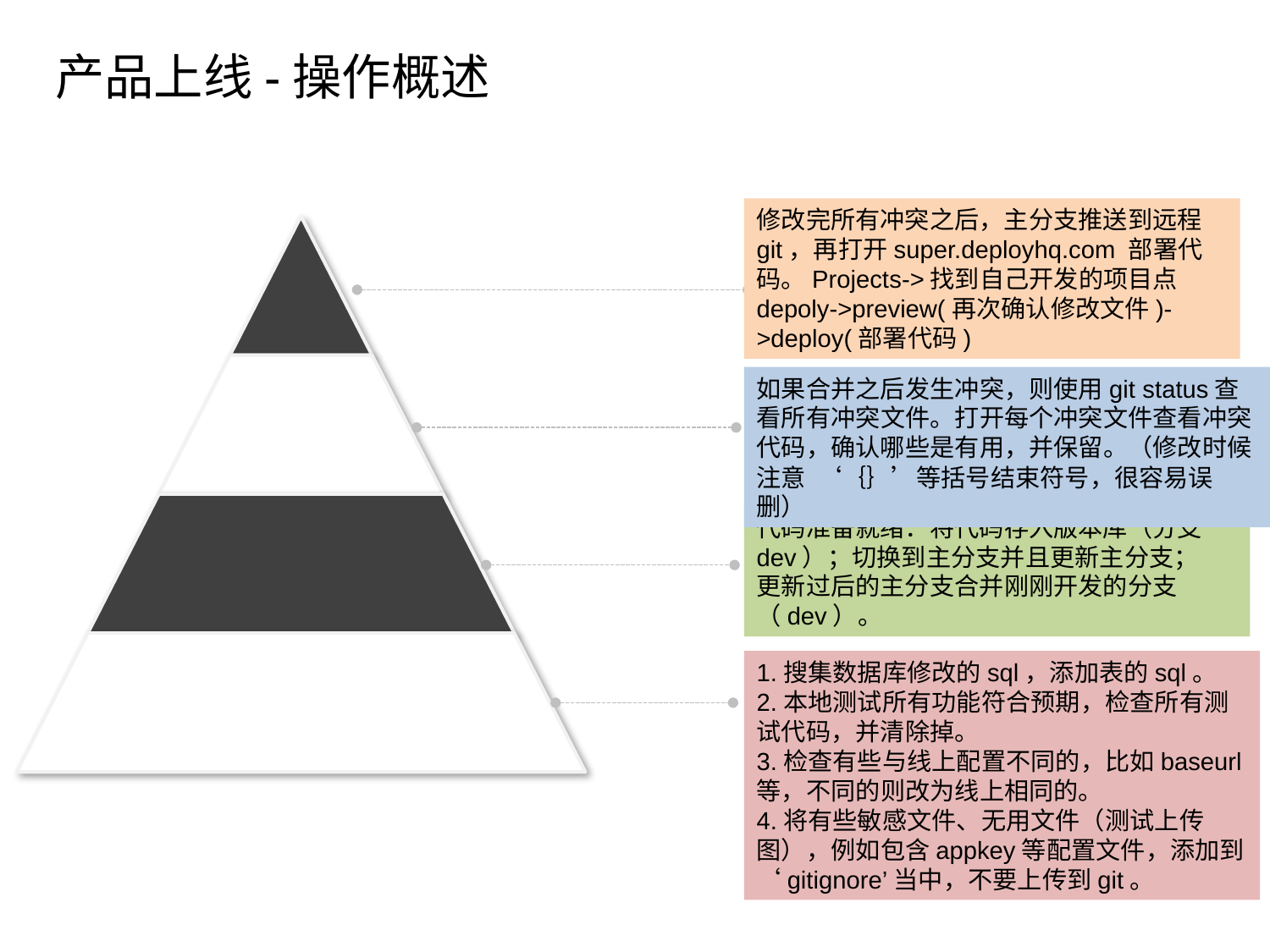

产品上线-操作概述

修改完所有冲突之后，主分支推送到远程git，再打开super.deployhq.com 部署代码。Projects->找到自己开发的项目点 depoly->preview(再次确认修改文件)->deploy(部署代码)

点击添加文本
如果合并之后发生冲突，则使用git status查
看所有冲突文件。打开每个冲突文件查看冲突
代码，确认哪些是有用，并保留。（修改时候
注意  ‘｛｝’等括号结束符号，很容易误删）
点击添加文本
代码准备就绪：将代码存入版本库（分支dev）；切换到主分支并且更新主分支；
更新过后的主分支合并刚刚开发的分支（dev）。
点击添加文本
1.搜集数据库修改的sql，添加表的sql。
2.本地测试所有功能符合预期，检查所有测试代码，并清除掉。
3.检查有些与线上配置不同的，比如baseurl等，不同的则改为线上相同的。
4.将有些敏感文件、无用文件（测试上传图），例如包含appkey等配置文件，添加到‘gitignore’当中，不要上传到git。
点击添加文本